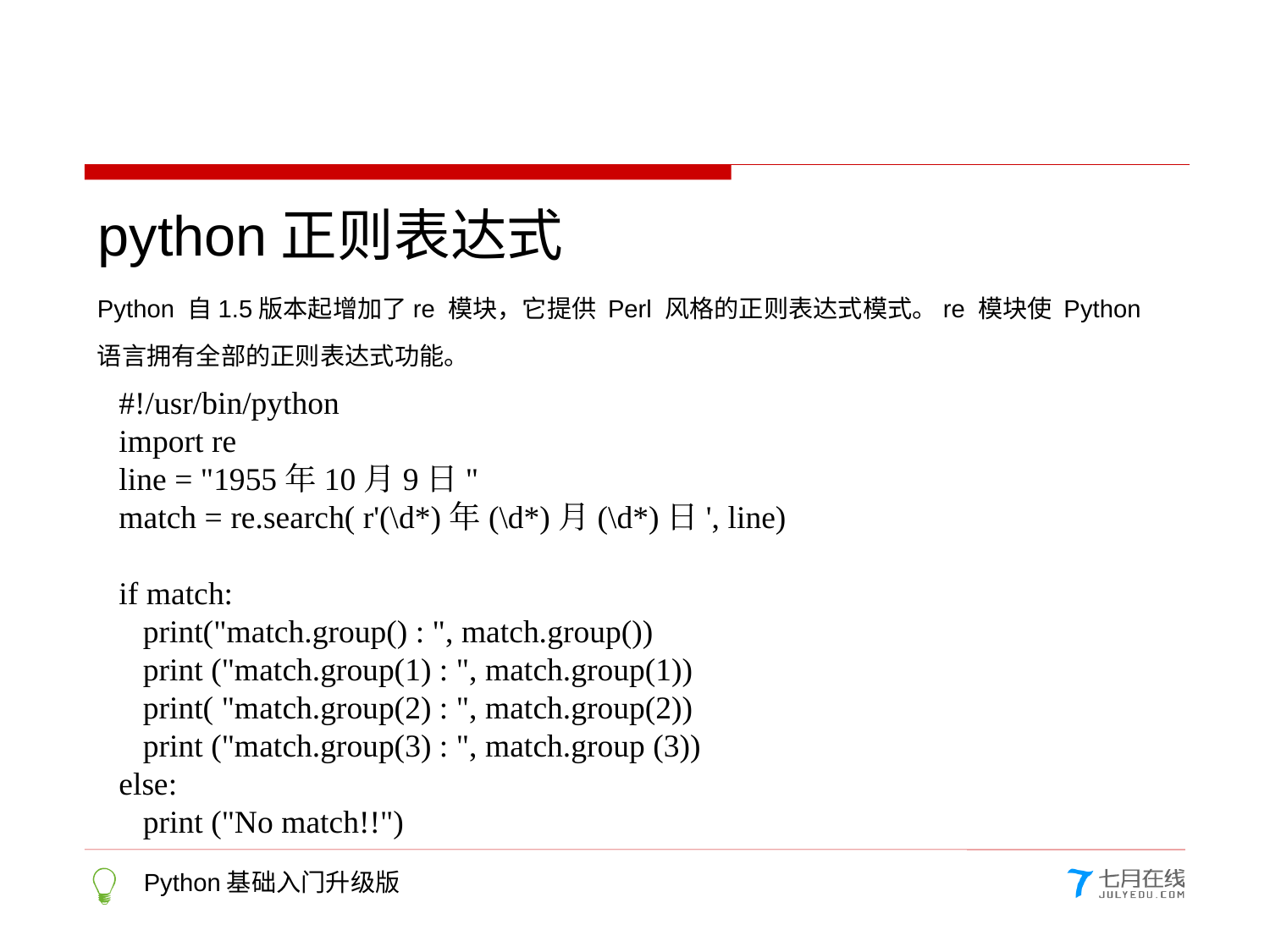

python正则表达式
Python 自1.5版本起增加了re 模块，它提供 Perl 风格的正则表达式模式。re 模块使 Python 语言拥有全部的正则表达式功能。
#!/usr/bin/python
import re
line = "1955年10月9日"
match = re.search( r'(\d*)年(\d*)月(\d*)日', line)

if match:
   print("match.group() : ", match.group())
   print ("match.group(1) : ", match.group(1))
   print( "match.group(2) : ", match.group(2))
   print ("match.group(3) : ", match.group (3))
else:
   print ("No match!!")